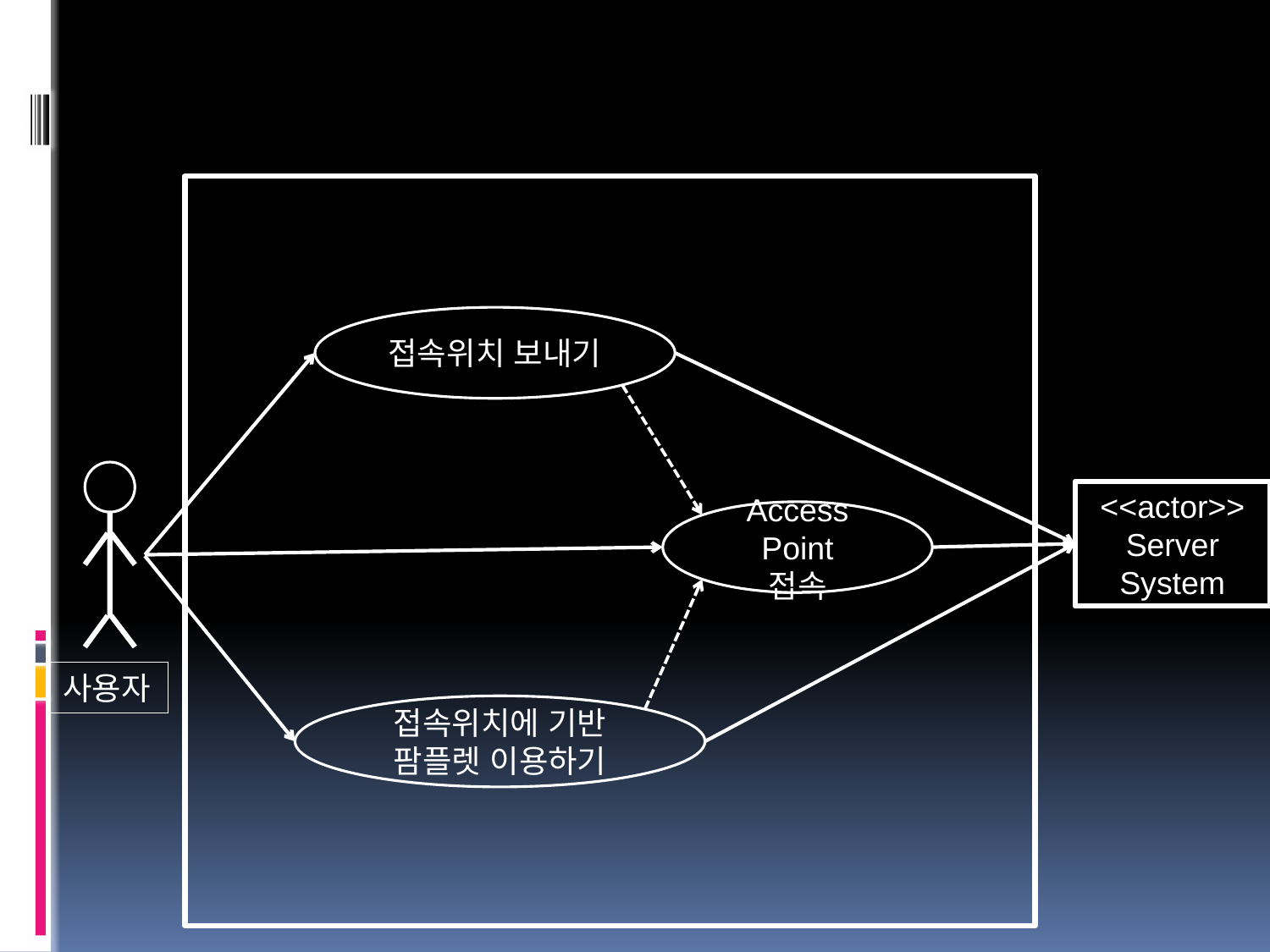

접속위치 보내기

<<actor>>
Server
System
Access Point
접속
사용자
접속위치에 기반 팜플렛 이용하기